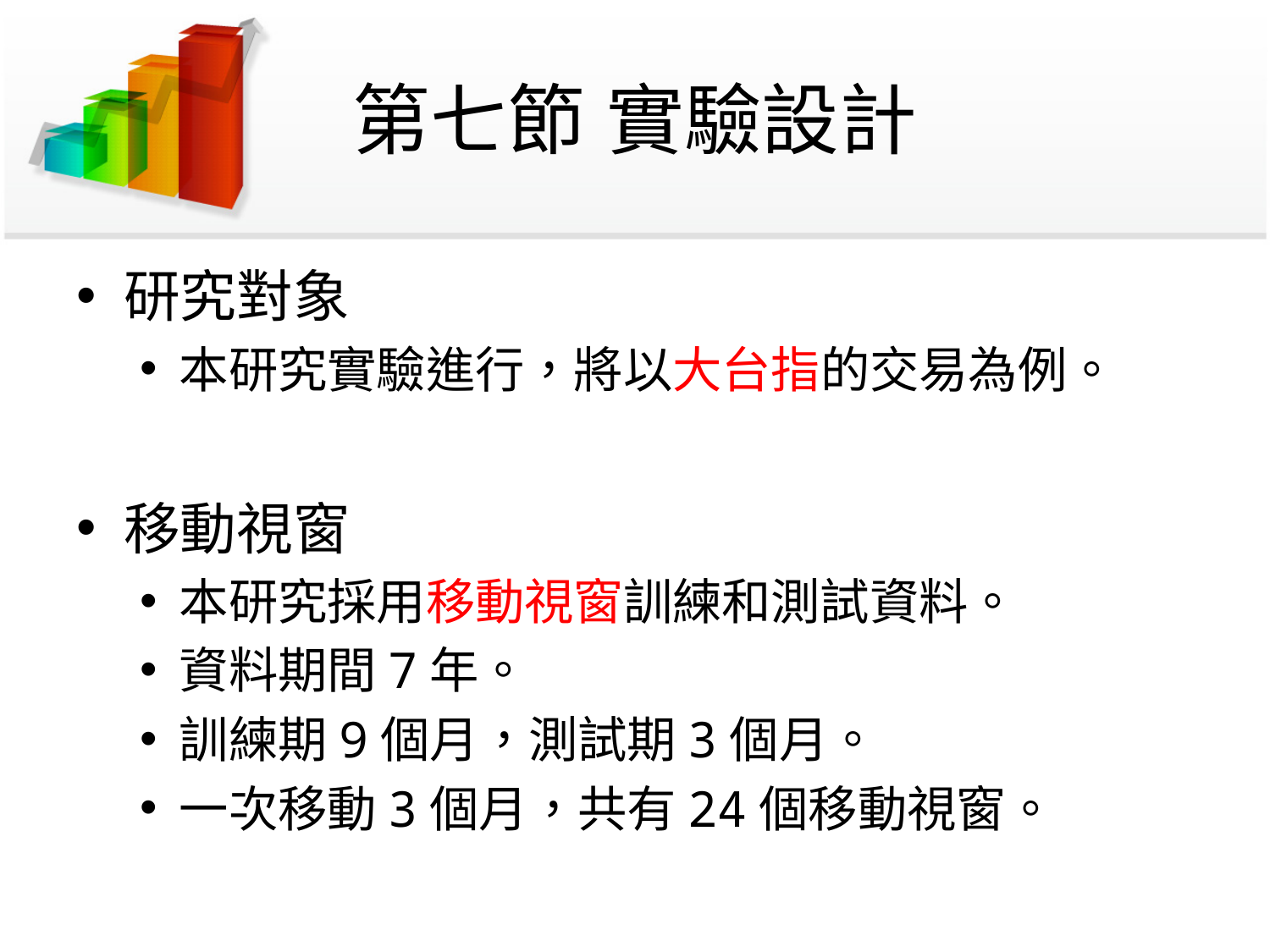

# 第七節	實驗設計
研究對象
本研究實驗進行，將以大台指的交易為例。

移動視窗
本研究採用移動視窗訓練和測試資料。
資料期間7年。
訓練期9個月，測試期3個月。
一次移動3個月，共有24個移動視窗。